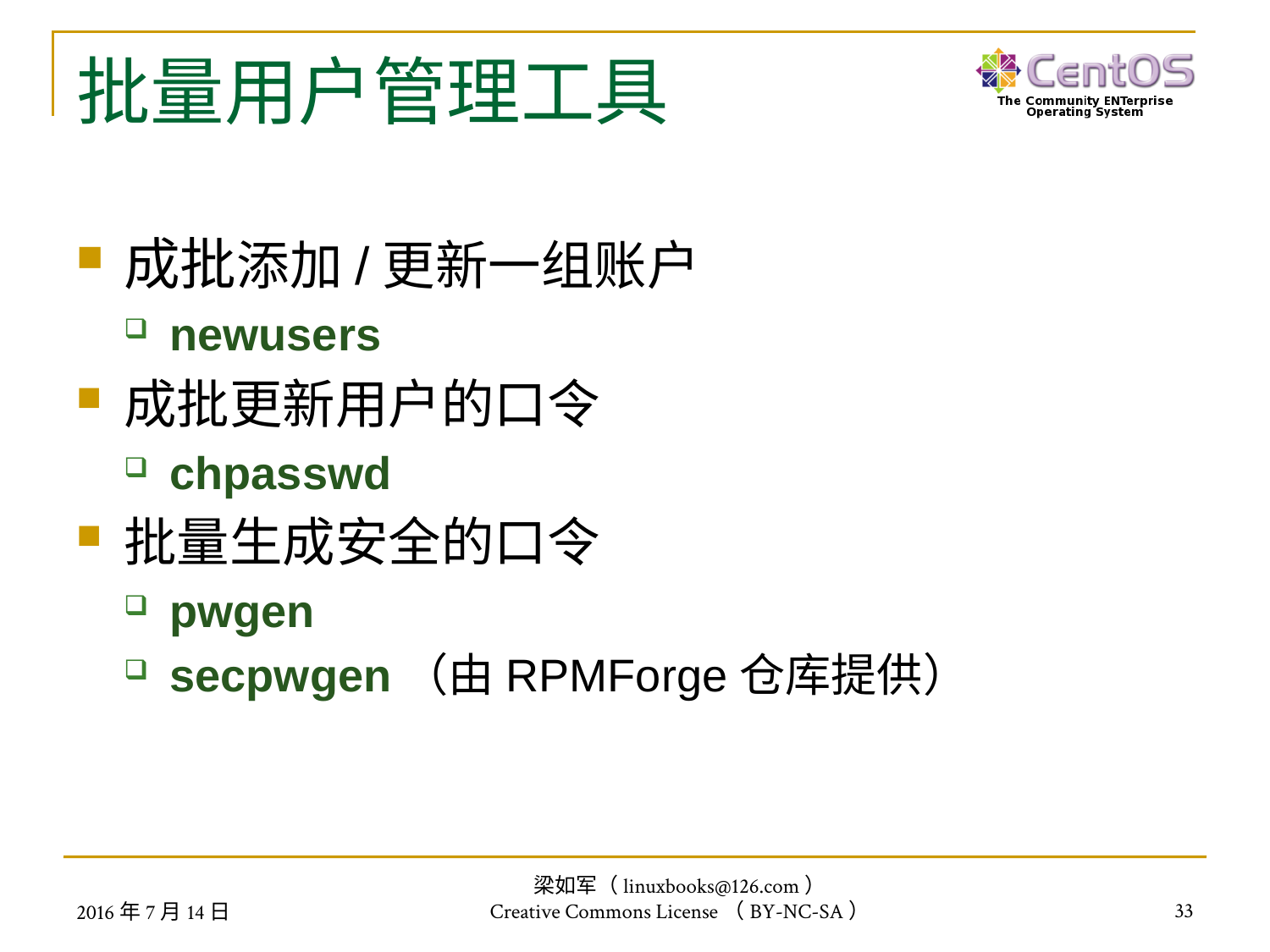

# 批量用户管理工具
成批添加/更新一组账户
newusers
成批更新用户的口令
chpasswd
批量生成安全的口令
pwgen
secpwgen（由RPMForge仓库提供）
梁如军（linuxbooks@126.com）
Creative Commons License（BY-NC-SA）
2016年7月14日
33